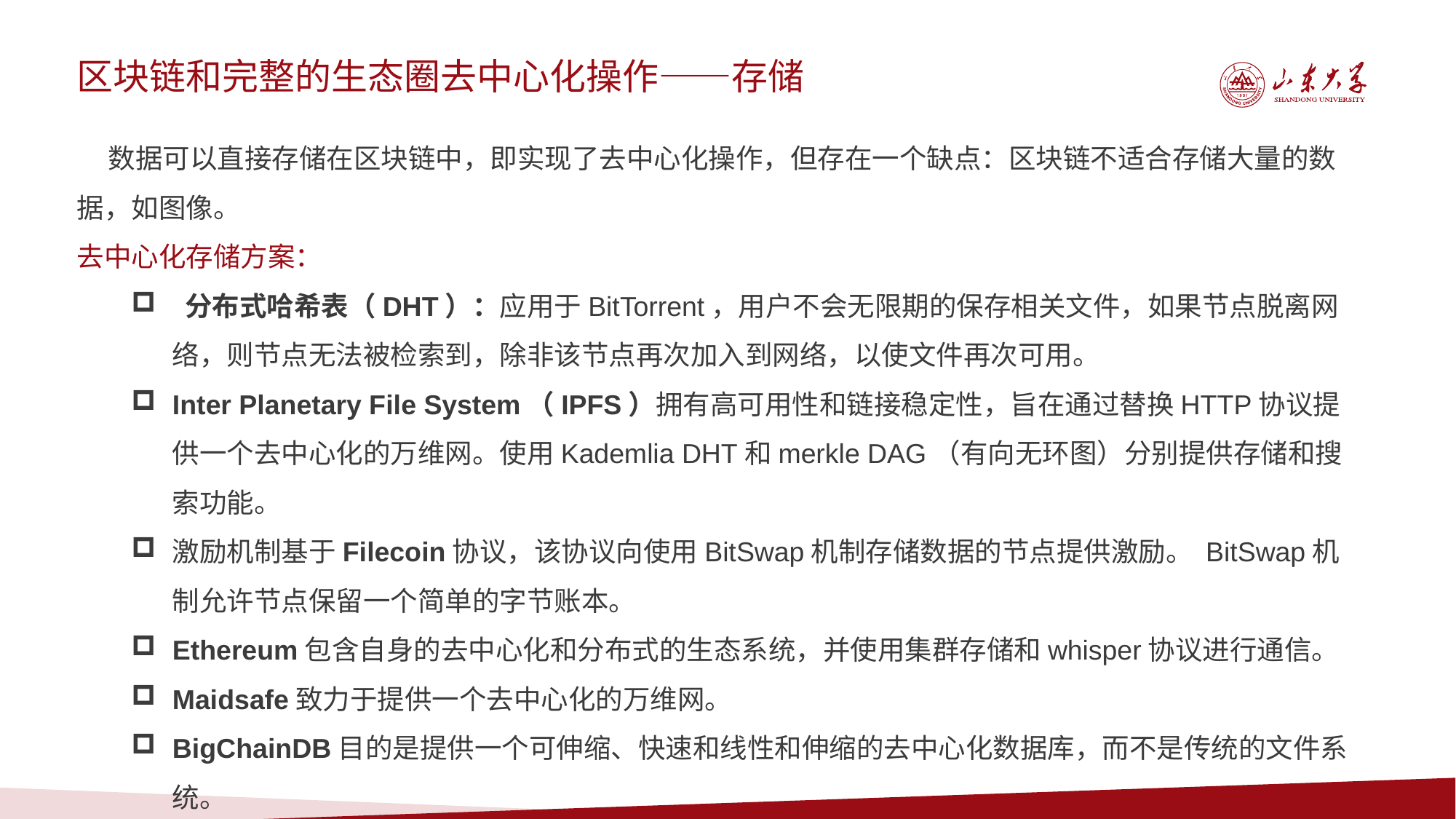

区块链和完整的生态圈去中心化操作——存储
    数据可以直接存储在区块链中，即实现了去中心化操作，但存在一个缺点：区块链不适合存储大量的数据，如图像。
去中心化存储方案：
 分布式哈希表（DHT）：应用于BitTorrent，用户不会无限期的保存相关文件，如果节点脱离网络，则节点无法被检索到，除非该节点再次加入到网络，以使文件再次可用。
Inter Planetary File System（IPFS）拥有高可用性和链接稳定性，旨在通过替换HTTP协议提供一个去中心化的万维网。使用Kademlia DHT和merkle DAG（有向无环图）分别提供存储和搜索功能。
激励机制基于Filecoin协议，该协议向使用BitSwap机制存储数据的节点提供激励。 BitSwap机制允许节点保留一个简单的字节账本。
Ethereum包含自身的去中心化和分布式的生态系统，并使用集群存储和whisper协议进行通信。
Maidsafe致力于提供一个去中心化的万维网。
BigChainDB目的是提供一个可伸缩、快速和线性和伸缩的去中心化数据库，而不是传统的文件系统。